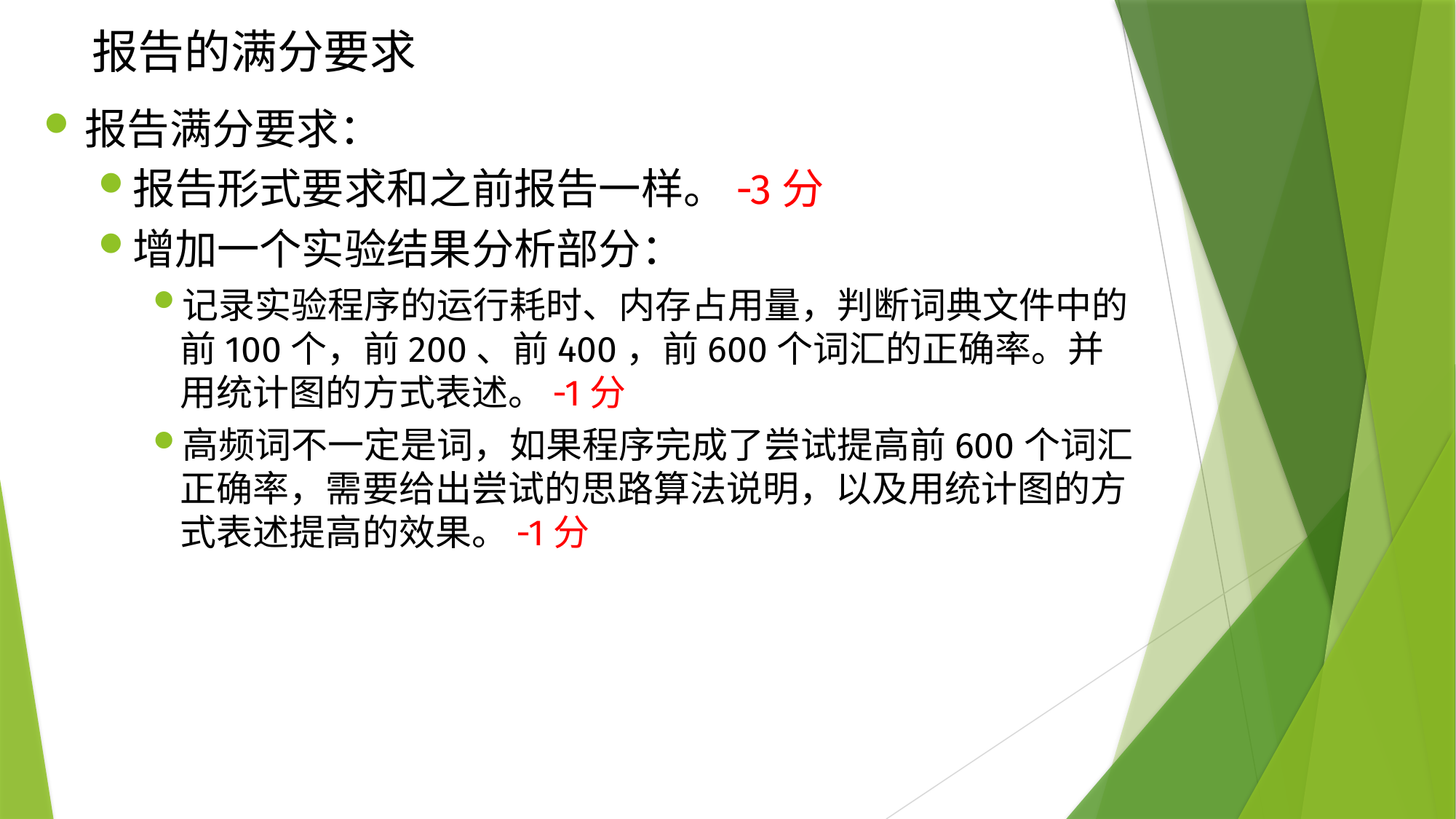

# 报告的满分要求
报告满分要求：
报告形式要求和之前报告一样。-3分
增加一个实验结果分析部分：
记录实验程序的运行耗时、内存占用量，判断词典文件中的前100个，前200、前400，前600个词汇的正确率。并用统计图的方式表述。-1分
高频词不一定是词，如果程序完成了尝试提高前600个词汇正确率，需要给出尝试的思路算法说明，以及用统计图的方式表述提高的效果。-1分